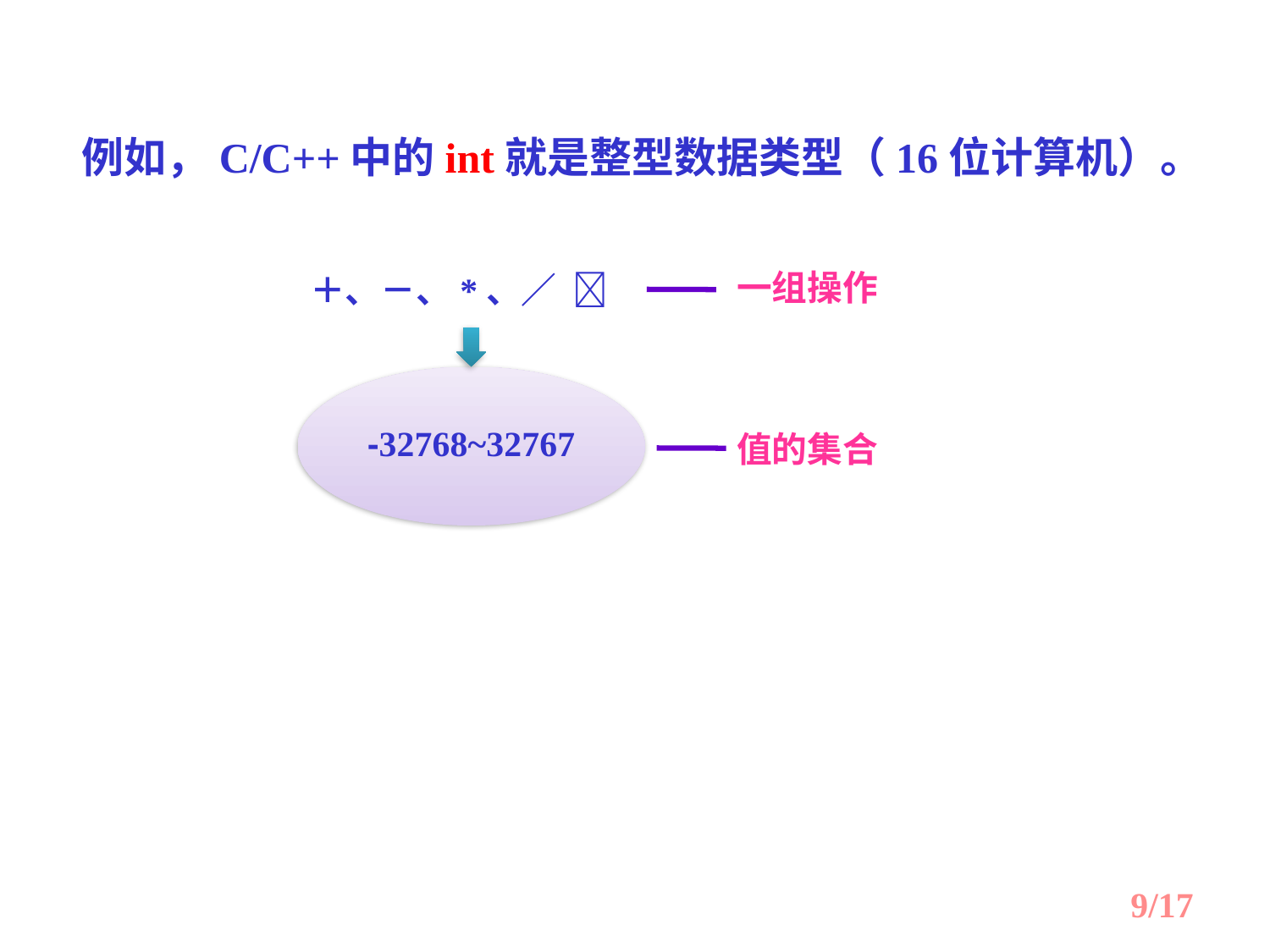

例如，C/C++中的int就是整型数据类型（16位计算机）。
一组操作
值的集合
＋、－、*、／  …

-32768~32767
9/17